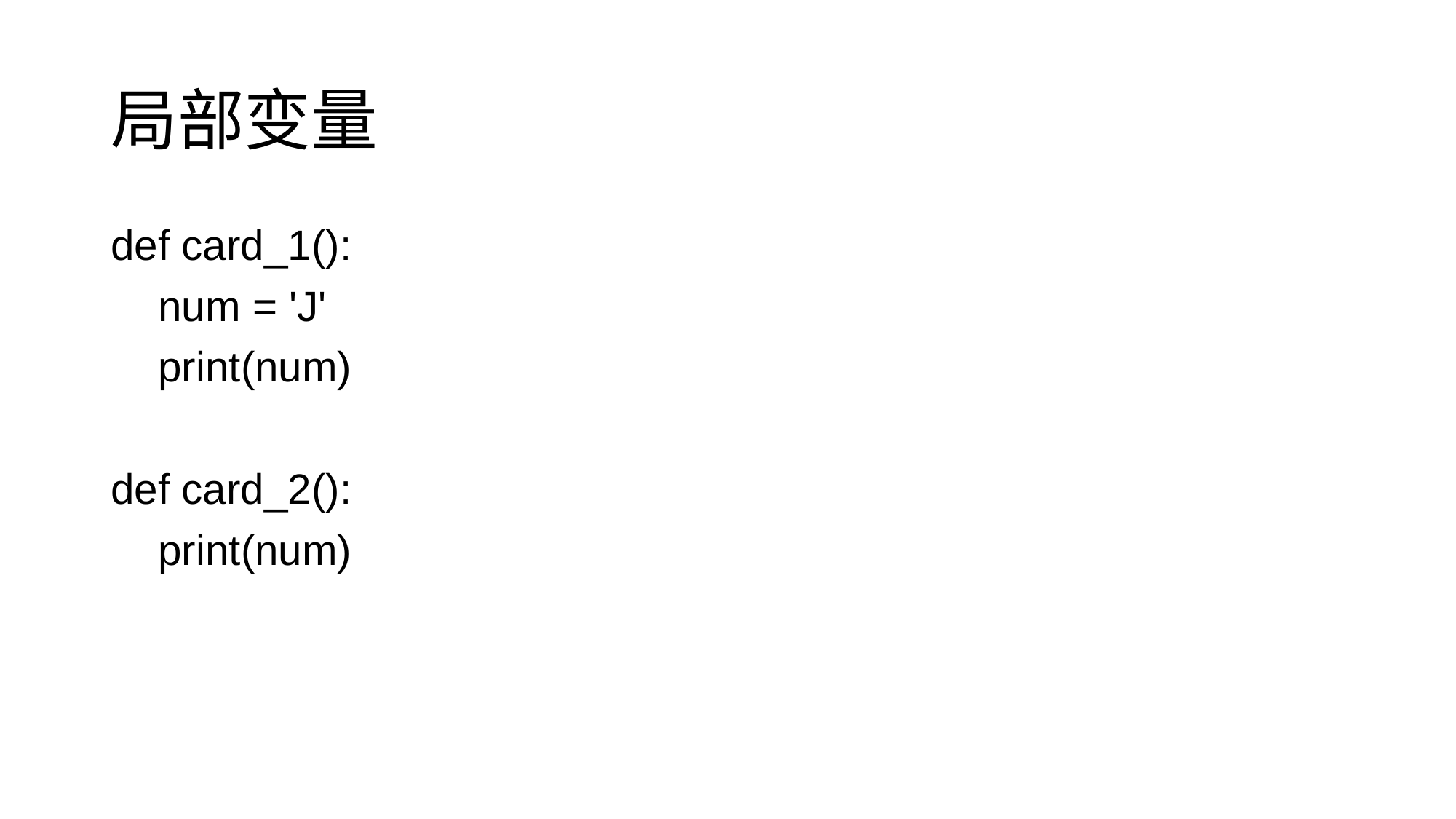

# 局部变量
def card_1():
    num = 'J'
    print(num)

def card_2():
    print(num)